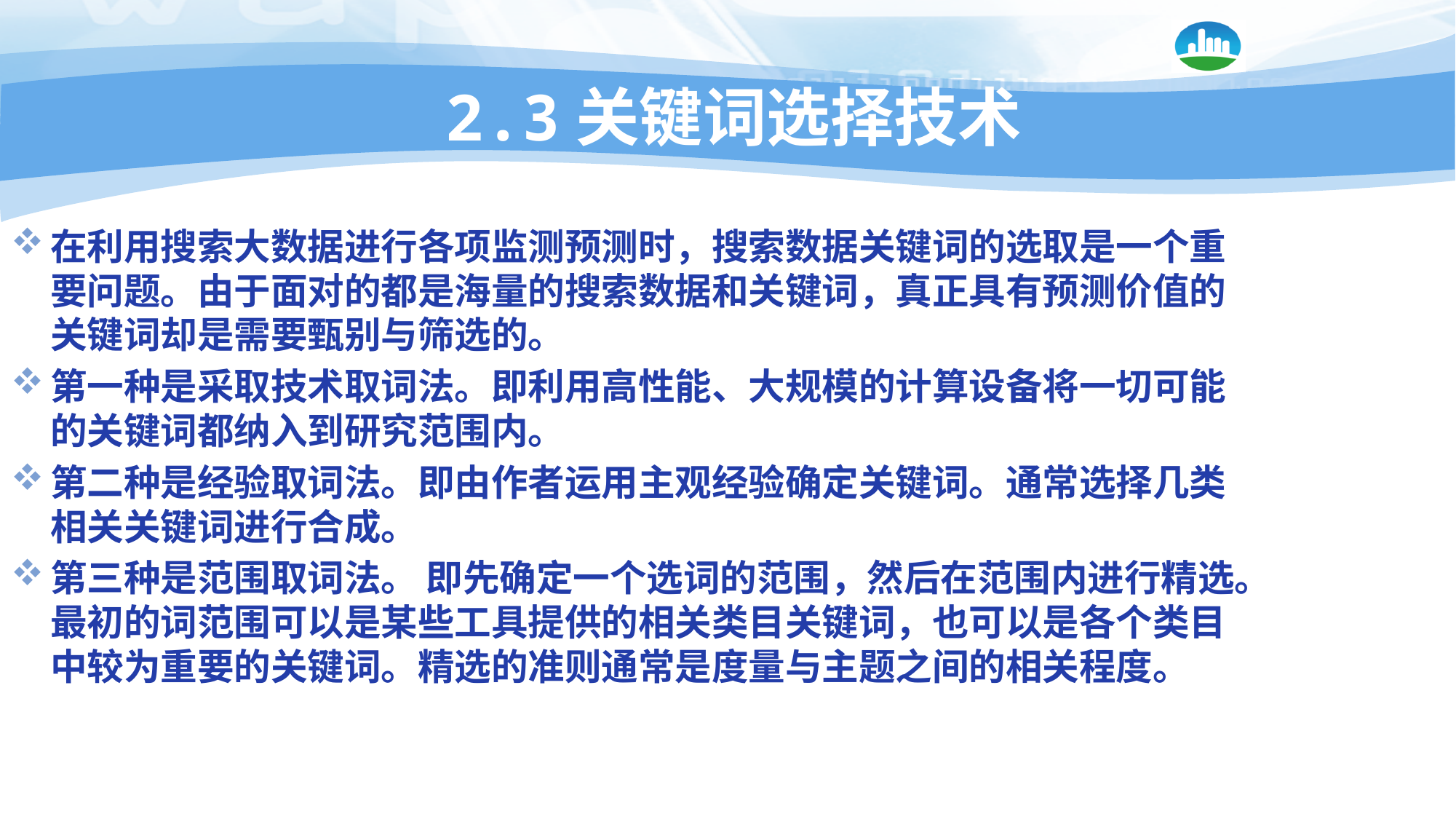

# 2.3关键词选择技术
在利用搜索大数据进行各项监测预测时，搜索数据关键词的选取是一个重要问题。由于面对的都是海量的搜索数据和关键词，真正具有预测价值的关键词却是需要甄别与筛选的。
第一种是采取技术取词法。即利用高性能、大规模的计算设备将一切可能的关键词都纳入到研究范围内。
第二种是经验取词法。即由作者运用主观经验确定关键词。通常选择几类相关关键词进行合成。
第三种是范围取词法。 即先确定一个选词的范围，然后在范围内进行精选。最初的词范围可以是某些工具提供的相关类目关键词，也可以是各个类目中较为重要的关键词。精选的准则通常是度量与主题之间的相关程度。